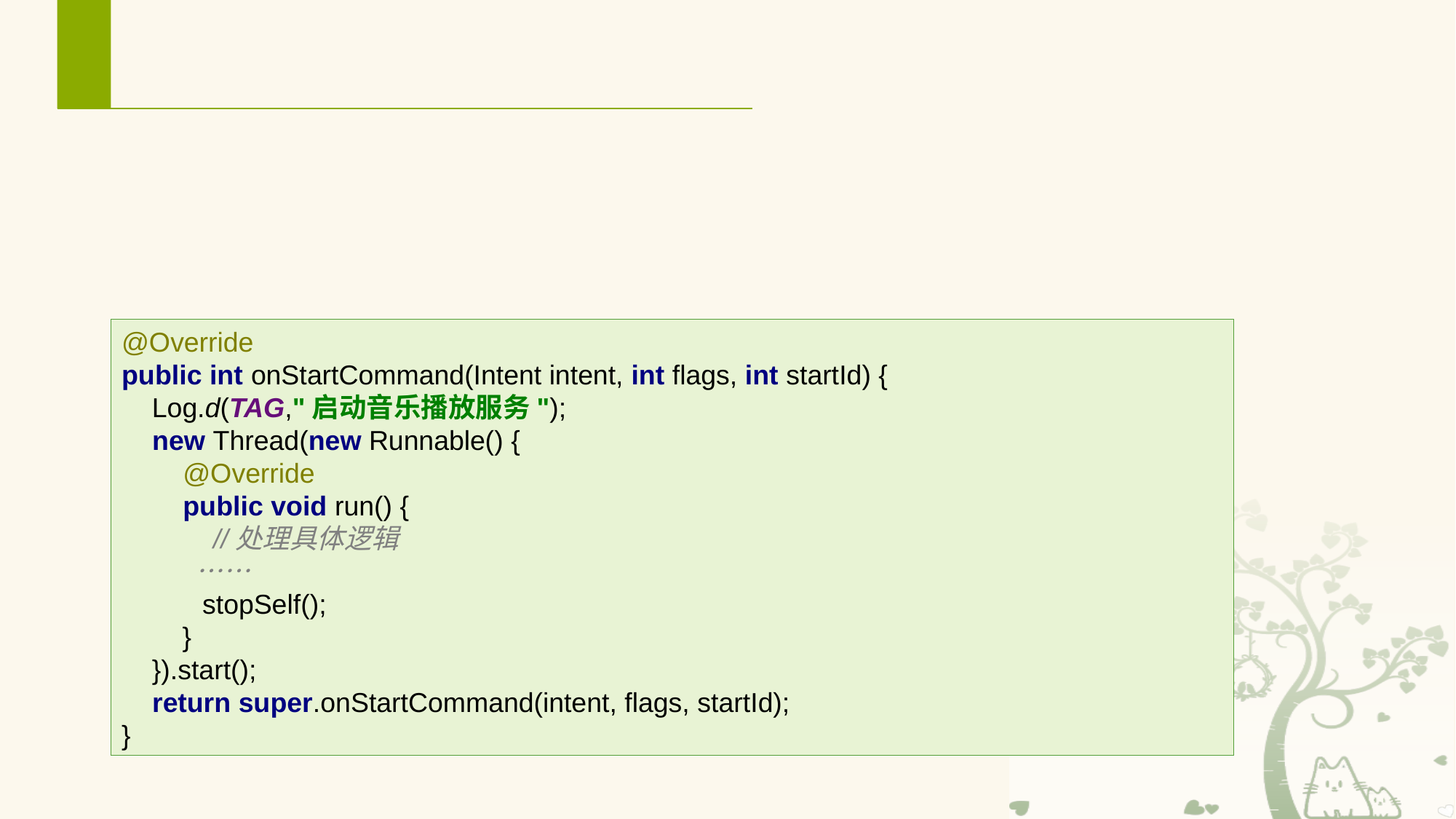

# 8.3.6 在Service中执行耗时任务
Service工作在主线程，如果直接在Service中执行耗时任务，容易导致ANR(Application not response)错误 。
解决方法：在Service的具体方法中开启子线程处理耗时逻辑。
@Override
public int onStartCommand(Intent intent, int flags, int startId) {
    Log.d(TAG,"启动音乐播放服务");
    new Thread(new Runnable() {
        @Override
        public void run() {
            //处理具体逻辑
            ……
            stopSelf();
        }
    }).start();
    return super.onStartCommand(intent, flags, startId);
}